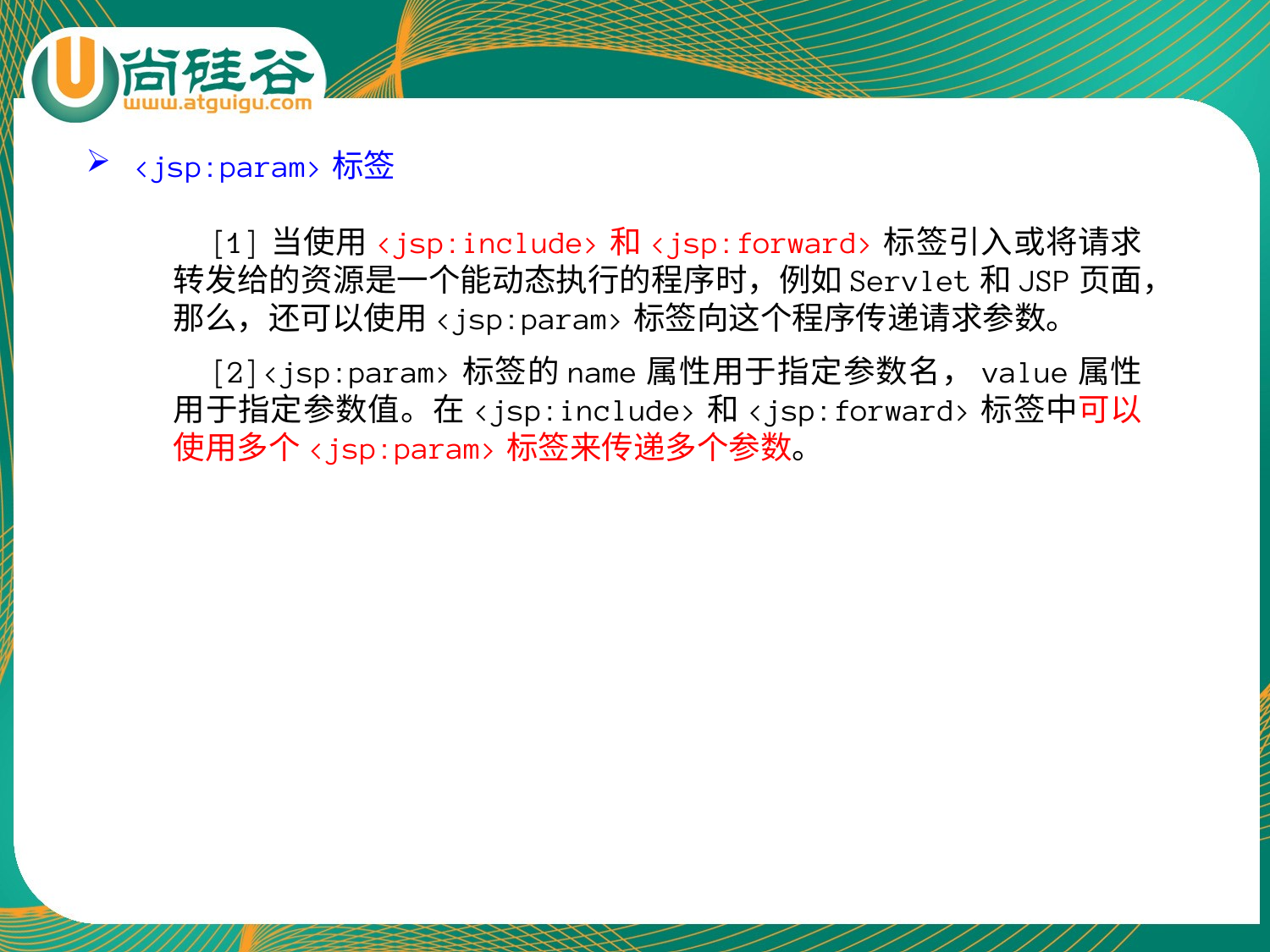

<jsp:param>标签

[1]当使用<jsp:include>和<jsp:forward>标签引入或将请求转发给的资源是一个能动态执行的程序时，例如Servlet和JSP页面，那么，还可以使用<jsp:param>标签向这个程序传递请求参数。
[2]<jsp:param>标签的name属性用于指定参数名，value属性用于指定参数值。在<jsp:include>和<jsp:forward>标签中可以使用多个<jsp:param>标签来传递多个参数。